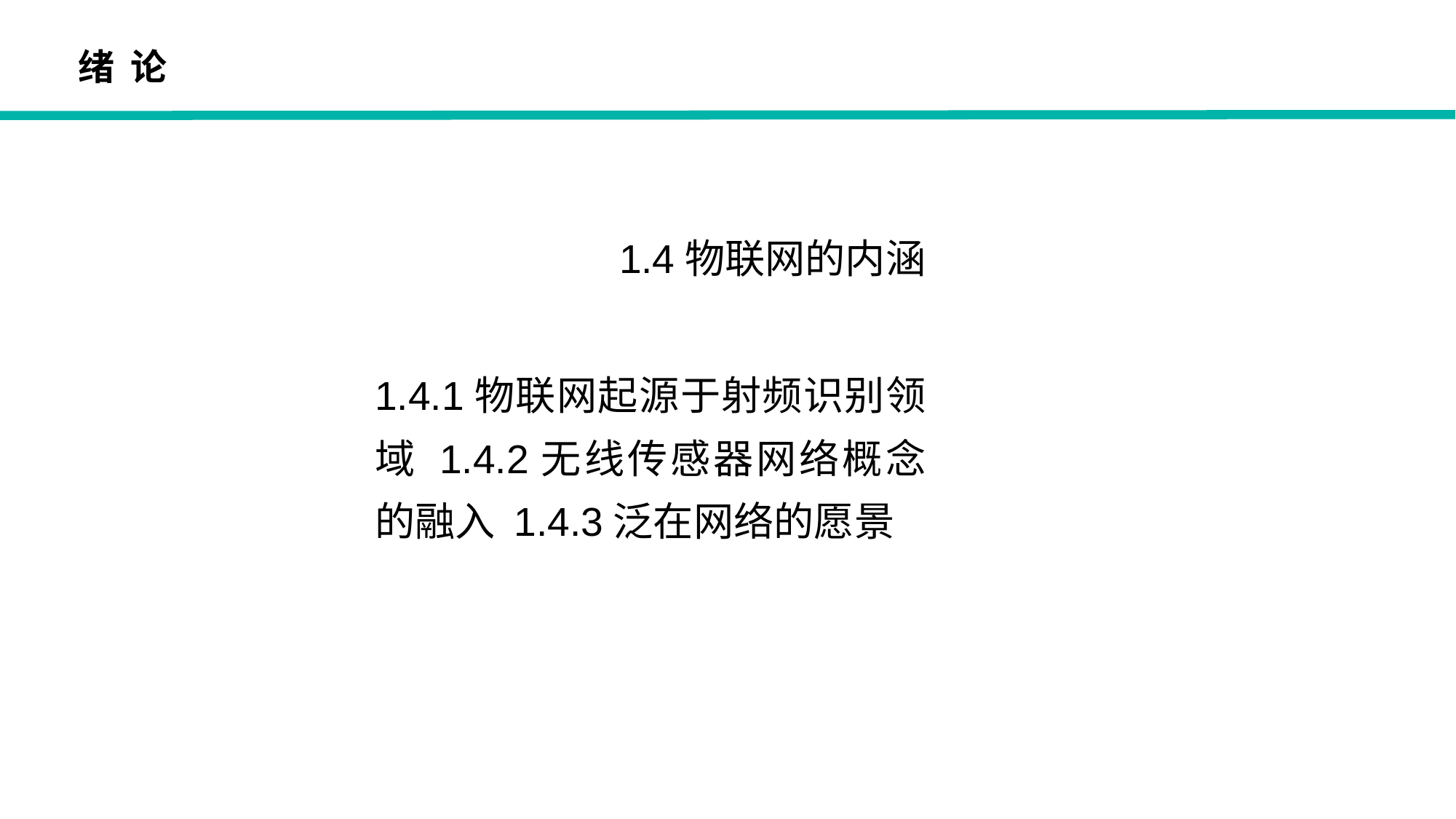

1.4物联网的内涵
1.4.1物联网起源于射频识别领域 1.4.2无线传感器网络概念的融入 1.4.3泛在网络的愿景